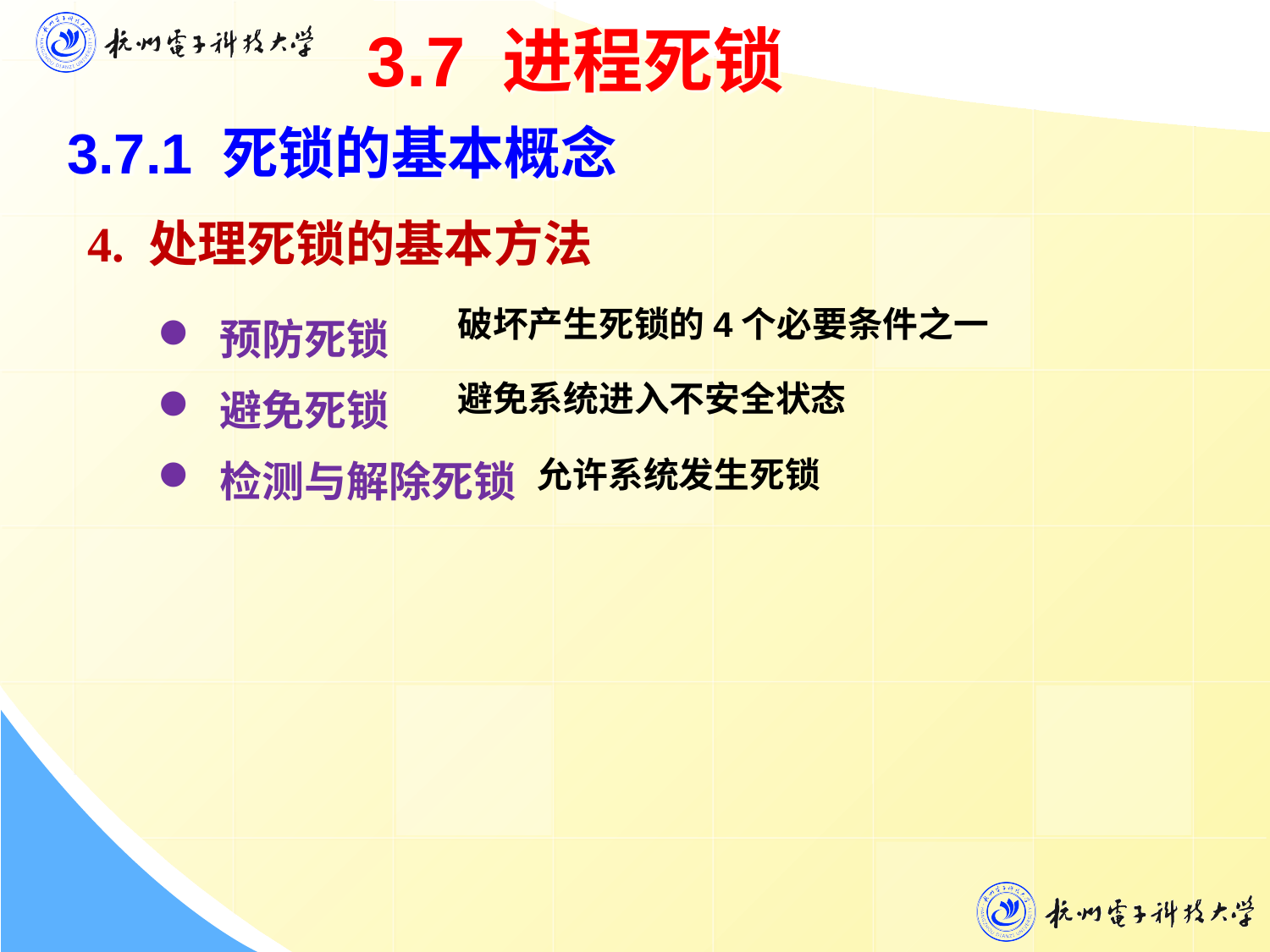

3.7 进程死锁
3.7.1 死锁的基本概念
4. 处理死锁的基本方法
 预防死锁
 避免死锁
 检测与解除死锁
破坏产生死锁的4个必要条件之一
避免系统进入不安全状态
允许系统发生死锁